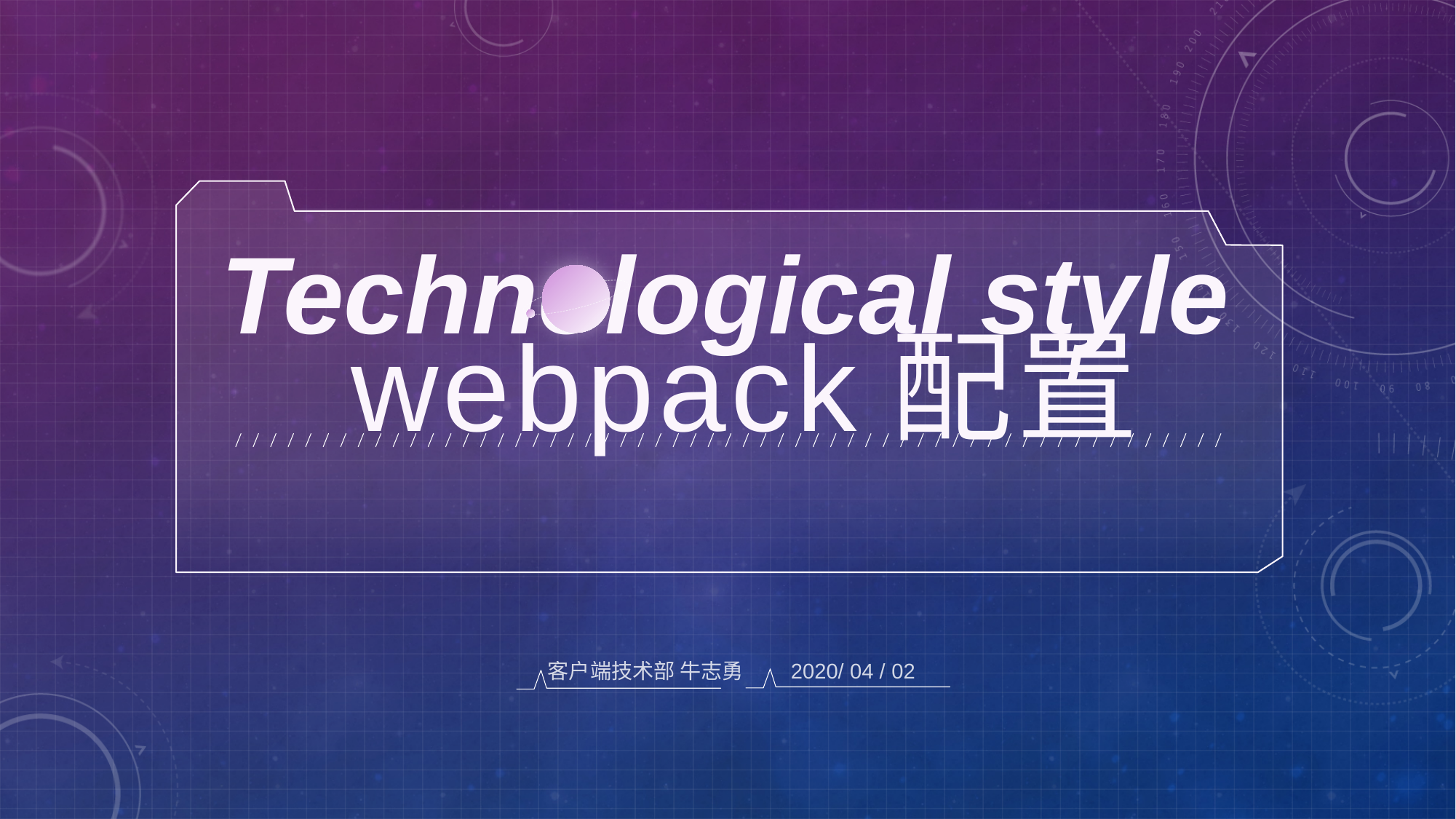

webpack配置
客户端技术部 牛志勇
2020/ 04 / 02